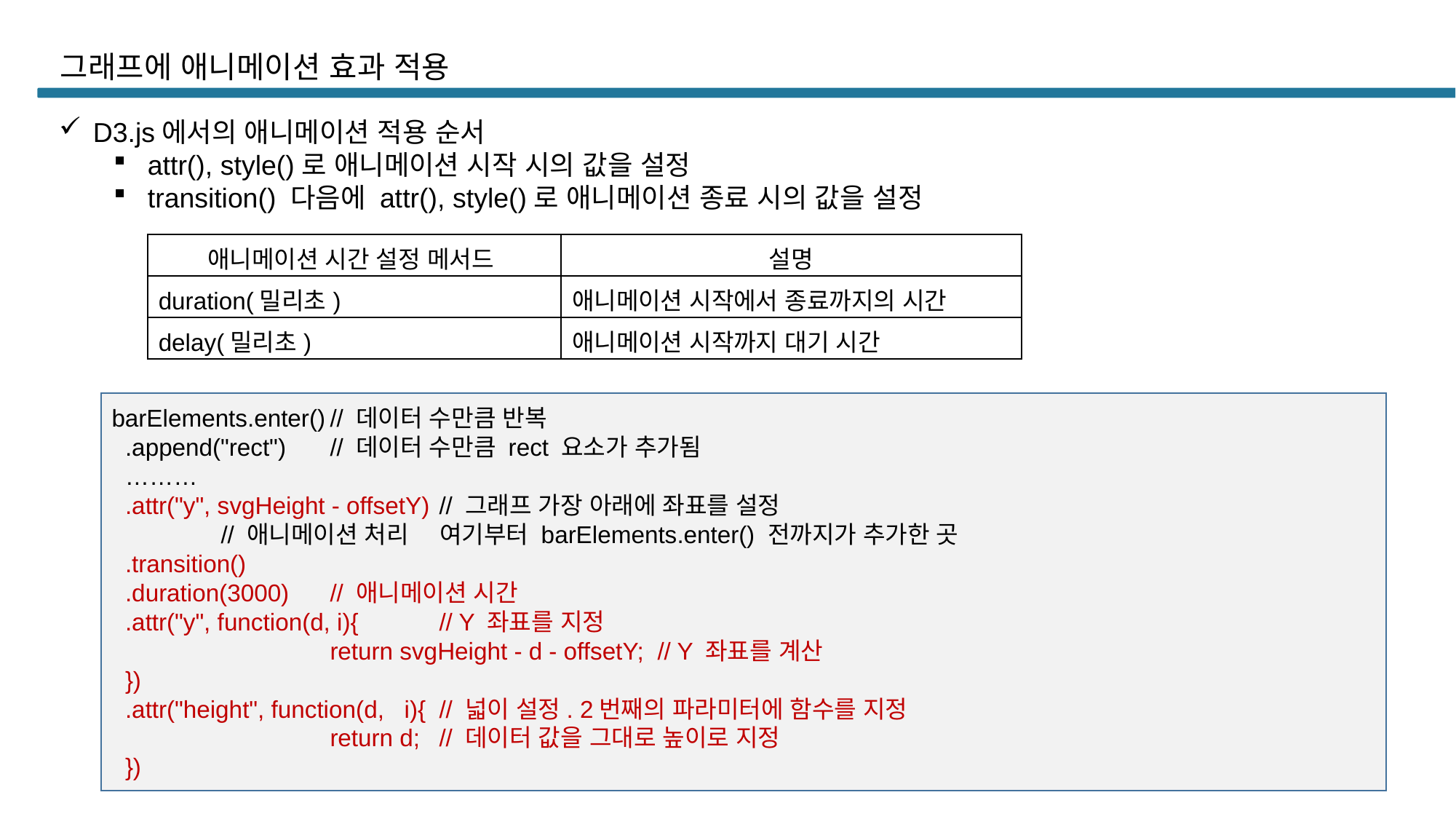

# 그래프에 애니메이션 효과 적용

D3.js에서의 애니메이션 적용 순서
attr(), style()로 애니메이션 시작 시의 값을 설정
transition() 다음에 attr(), style()로 애니메이션 종료 시의 값을 설정
| 애니메이션 시간 설정 메서드 | 설명 |
| --- | --- |
| duration(밀리초) | 애니메이션 시작에서 종료까지의 시간 |
| delay(밀리초) | 애니메이션 시작까지 대기 시간 |
barElements.enter()	// 데이터 수만큼 반복
  .append("rect")	// 데이터 수만큼 rect 요소가 추가됨
  ………
  .attr("y", svgHeight - offsetY)	// 그래프 가장 아래에 좌표를 설정
	// 애니메이션 처리 　여기부터 barElements.enter() 전까지가 추가한 곳
  .transition()
  .duration(3000)	// 애니메이션 시간
  .attr("y", function(d, i){	// Y 좌표를 지정
		return svgHeight - d - offsetY;	// Y 좌표를 계산
  })
  .attr("height", function(d,   i){	// 넓이 설정. 2번째의 파라미터에 함수를 지정
		return d;	// 데이터 값을 그대로 높이로 지정
  })